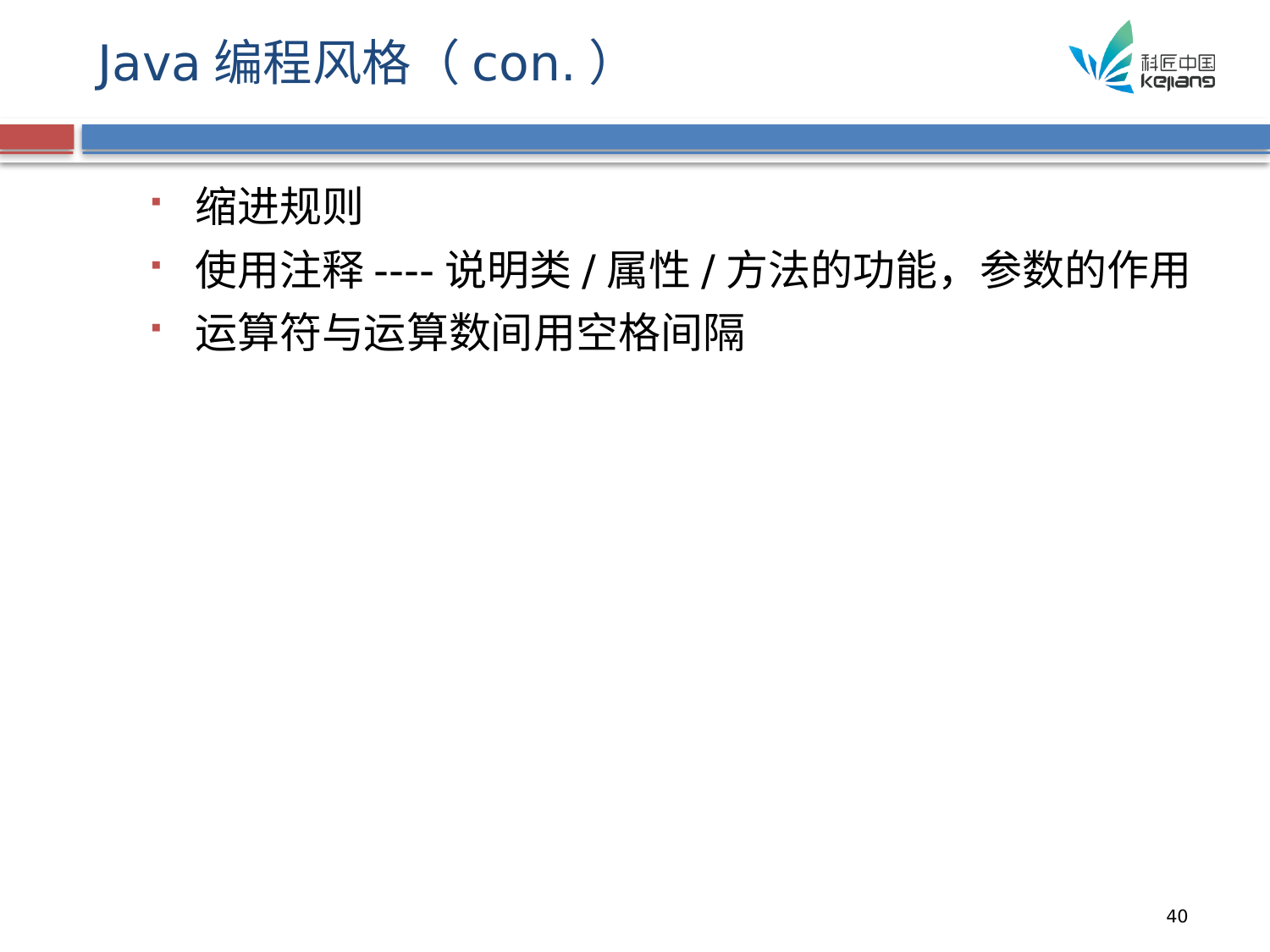

# Java编程风格（con.）
缩进规则
使用注释----说明类/属性/方法的功能，参数的作用
运算符与运算数间用空格间隔
40